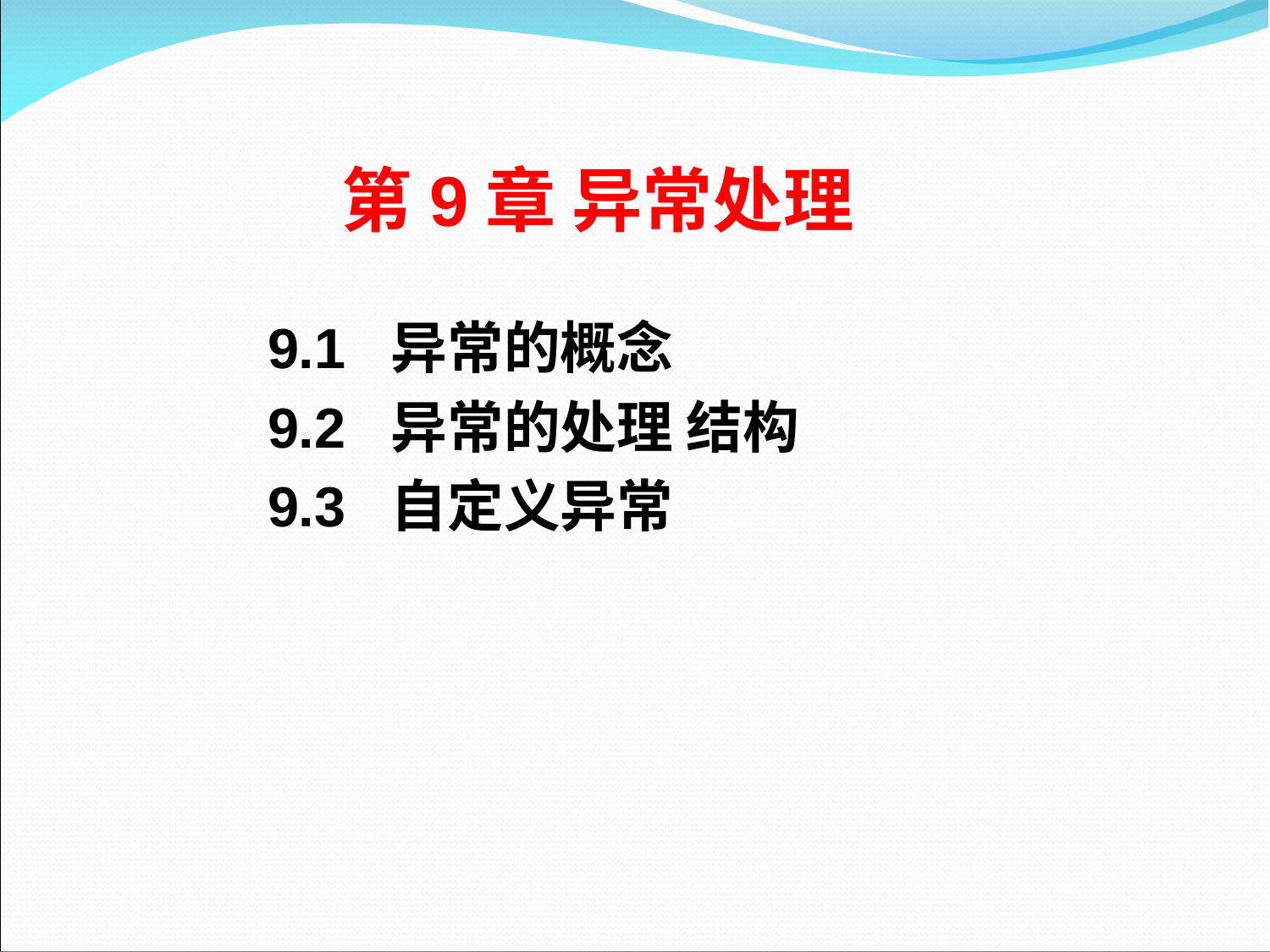

# 第9章 异常处理
9.1  异常的概念
9.2  异常的处理 结构
9.3  自定义异常